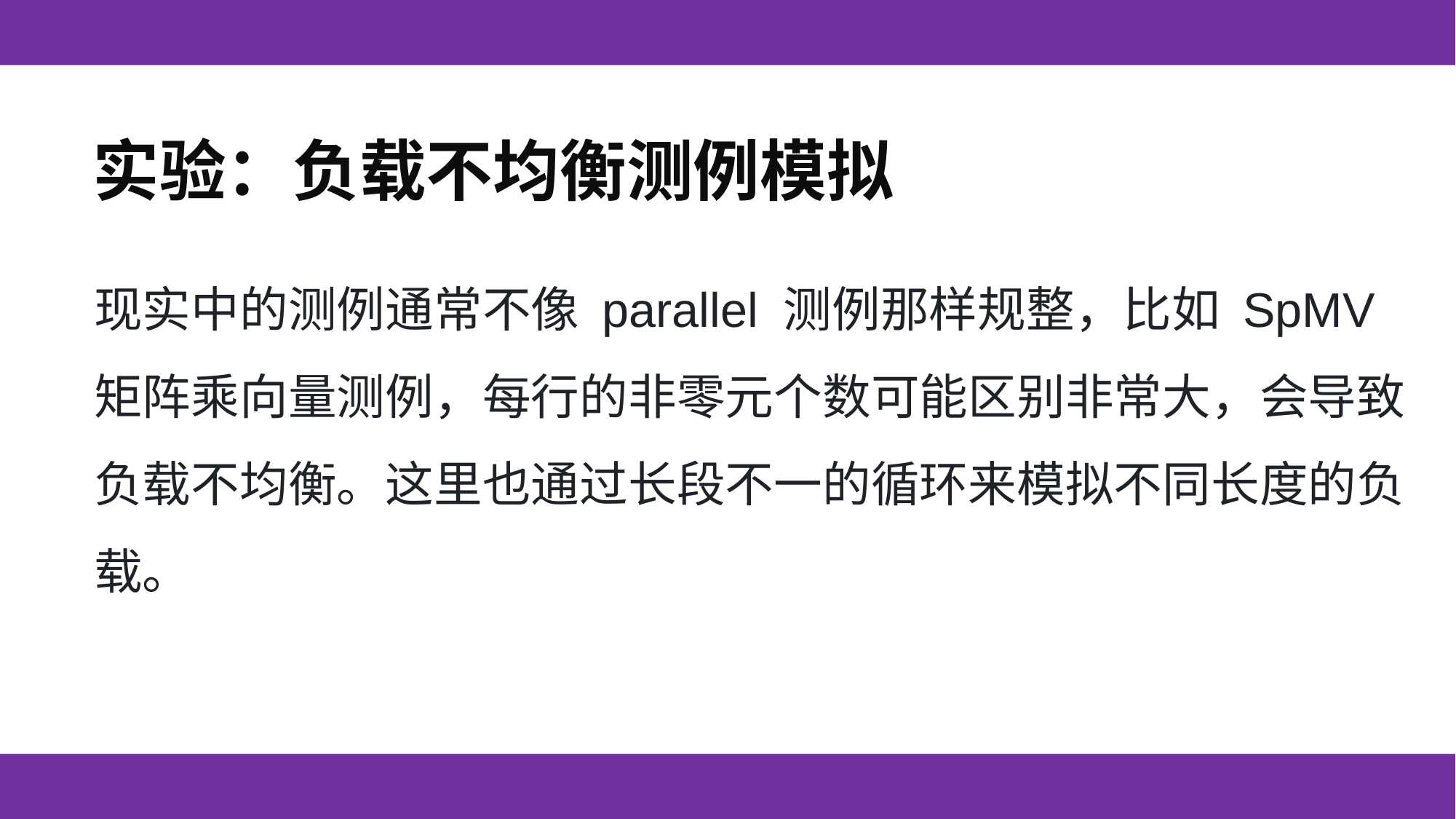

实验：负载不均衡测例模拟
现实中的测例通常不像 parallel 测例那样规整，比如 SpMV 矩阵乘向量测例，每行的非零元个数可能区别非常大，会导致负载不均衡。这里也通过长段不一的循环来模拟不同长度的负载。